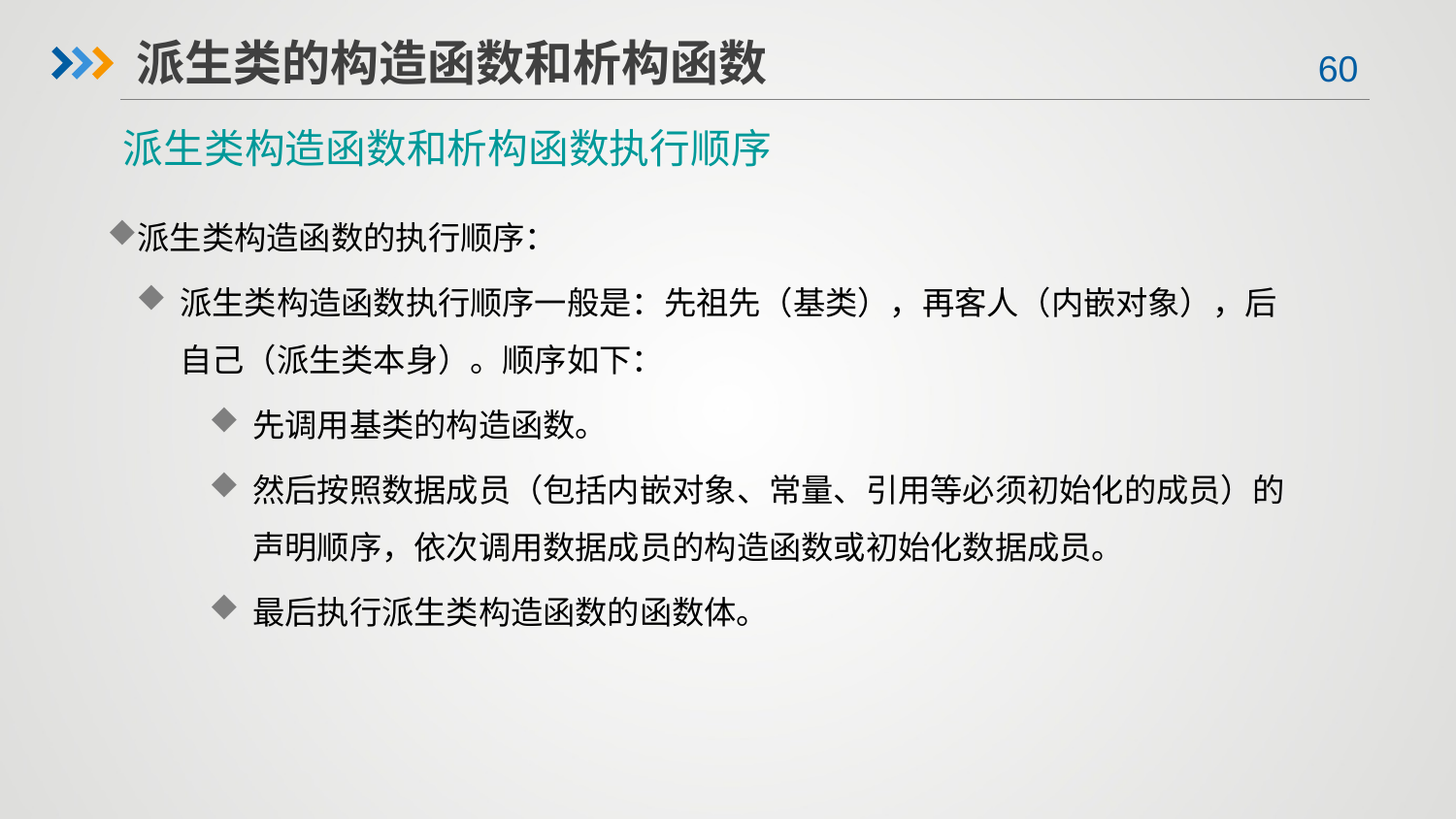

派生类的构造函数和析构函数
派生类构造函数和析构函数执行顺序
派生类构造函数的执行顺序：
派生类构造函数执行顺序一般是：先祖先（基类），再客人（内嵌对象），后自己（派生类本身）。顺序如下：
先调用基类的构造函数。
然后按照数据成员（包括内嵌对象、常量、引用等必须初始化的成员）的声明顺序，依次调用数据成员的构造函数或初始化数据成员。
最后执行派生类构造函数的函数体。